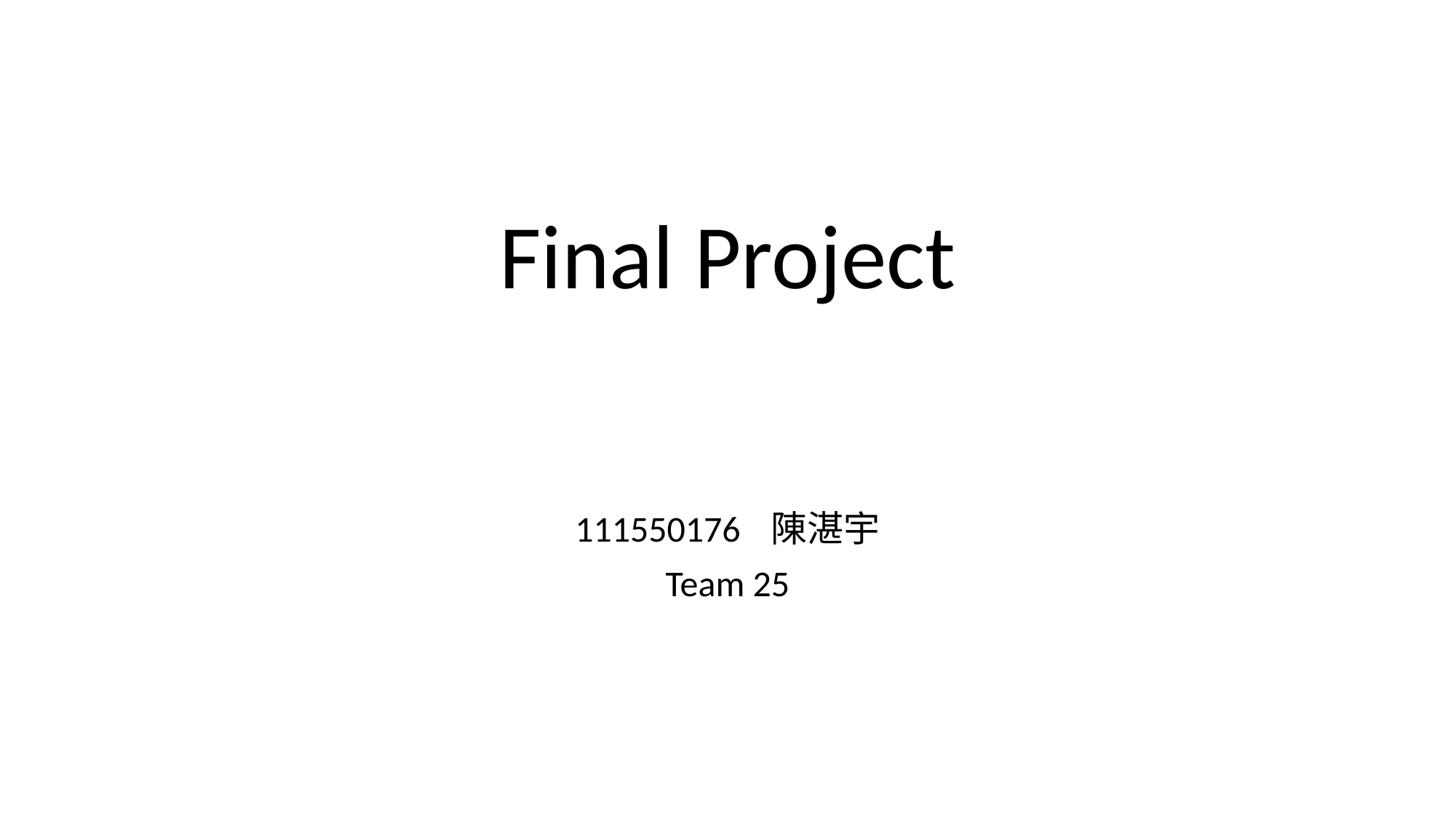

# Final Project
111550176 陳湛宇
Team 25